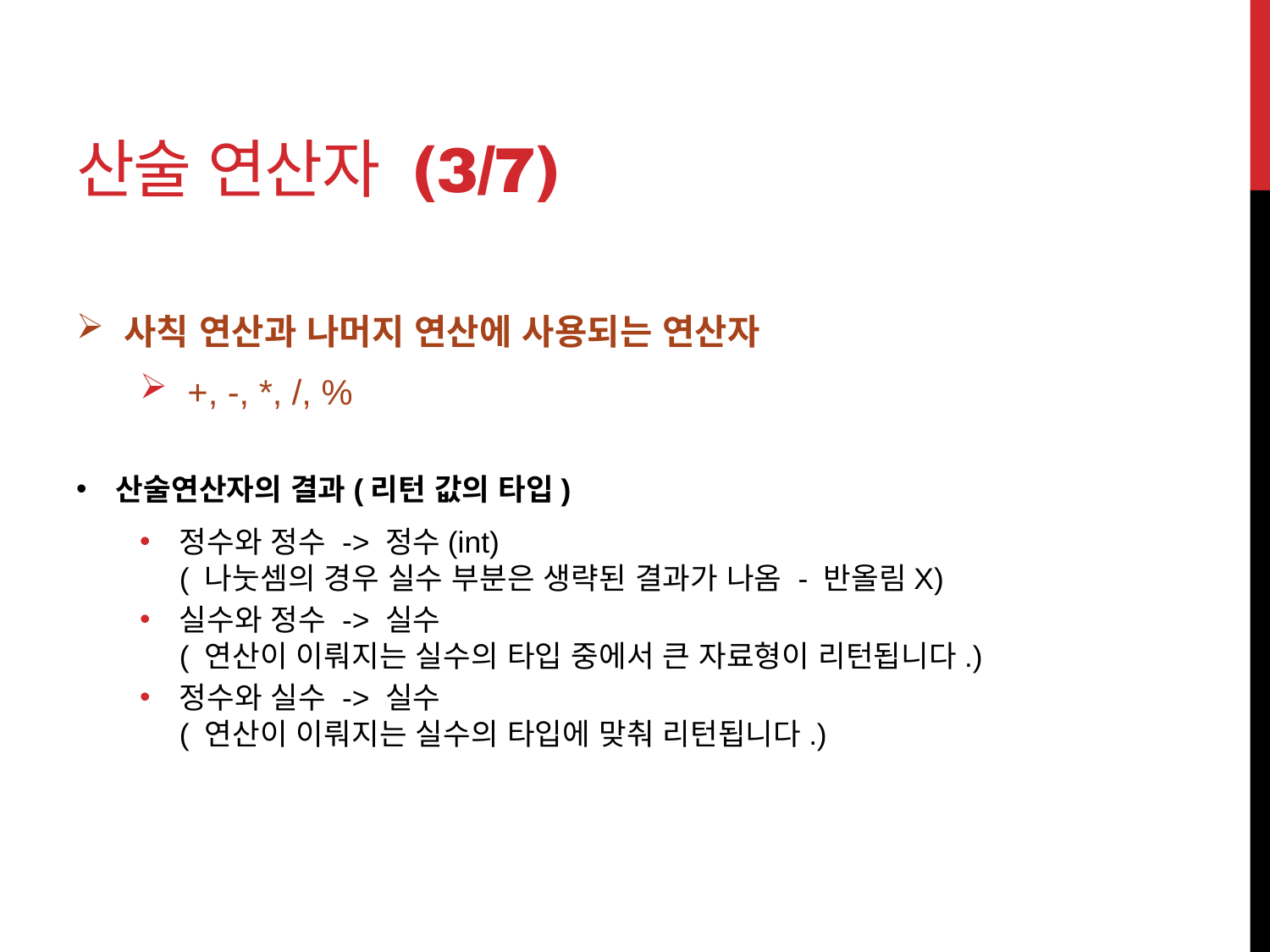

# 산술 연산자 (3/7)

사칙 연산과 나머지 연산에 사용되는 연산자
+, -, *, /, %

산술연산자의 결과(리턴 값의 타입)
정수와 정수 -> 정수(int)
( 나눗셈의 경우 실수 부분은 생략된 결과가 나옴 - 반올림X)
실수와 정수 -> 실수
( 연산이 이뤄지는 실수의 타입 중에서 큰 자료형이 리턴됩니다.)
정수와 실수 -> 실수
( 연산이 이뤄지는 실수의 타입에 맞춰 리턴됩니다.)